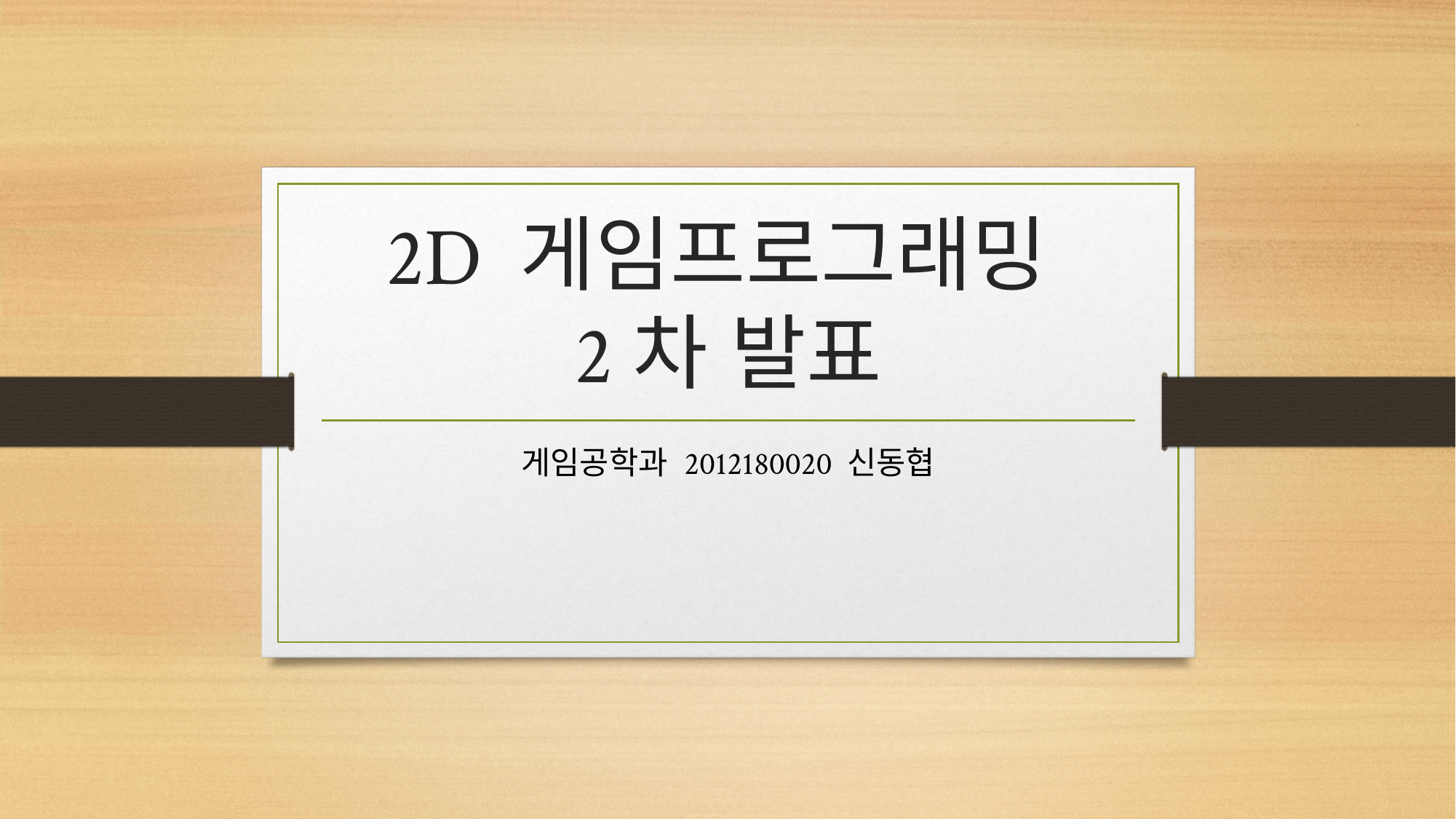

# 2D 게임프로그래밍 2차 발표
게임공학과 2012180020 신동협